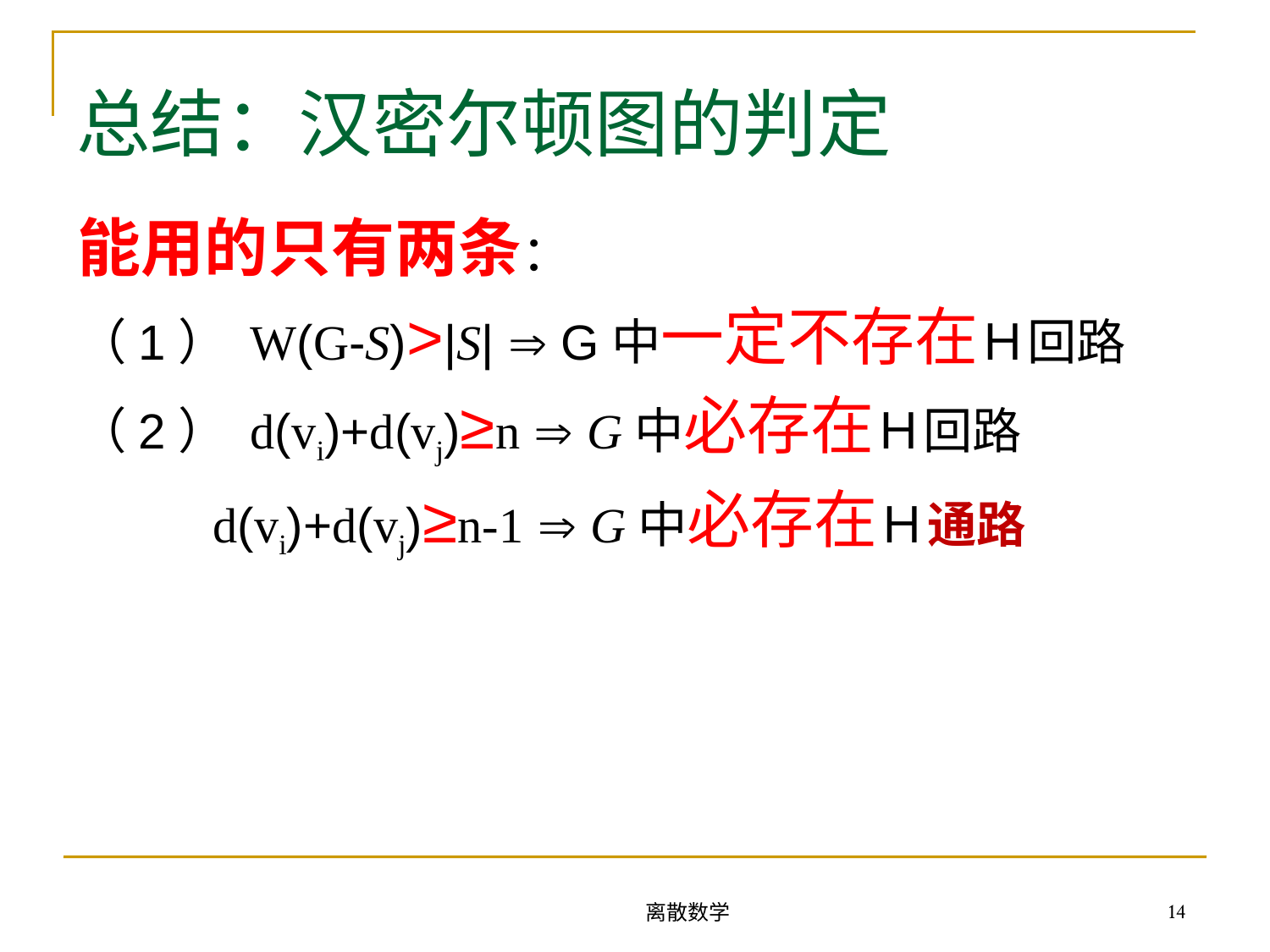

# 总结：汉密尔顿图的判定
能用的只有两条：
（1） W(G-S)>|S| ⇒ G中一定不存在Ｈ回路
（2） d(vi)+d(vj)≥n ⇒ G中必存在Ｈ回路
           d(vi)+d(vj)≥n-1 ⇒ G中必存在Ｈ通路

离散数学
14